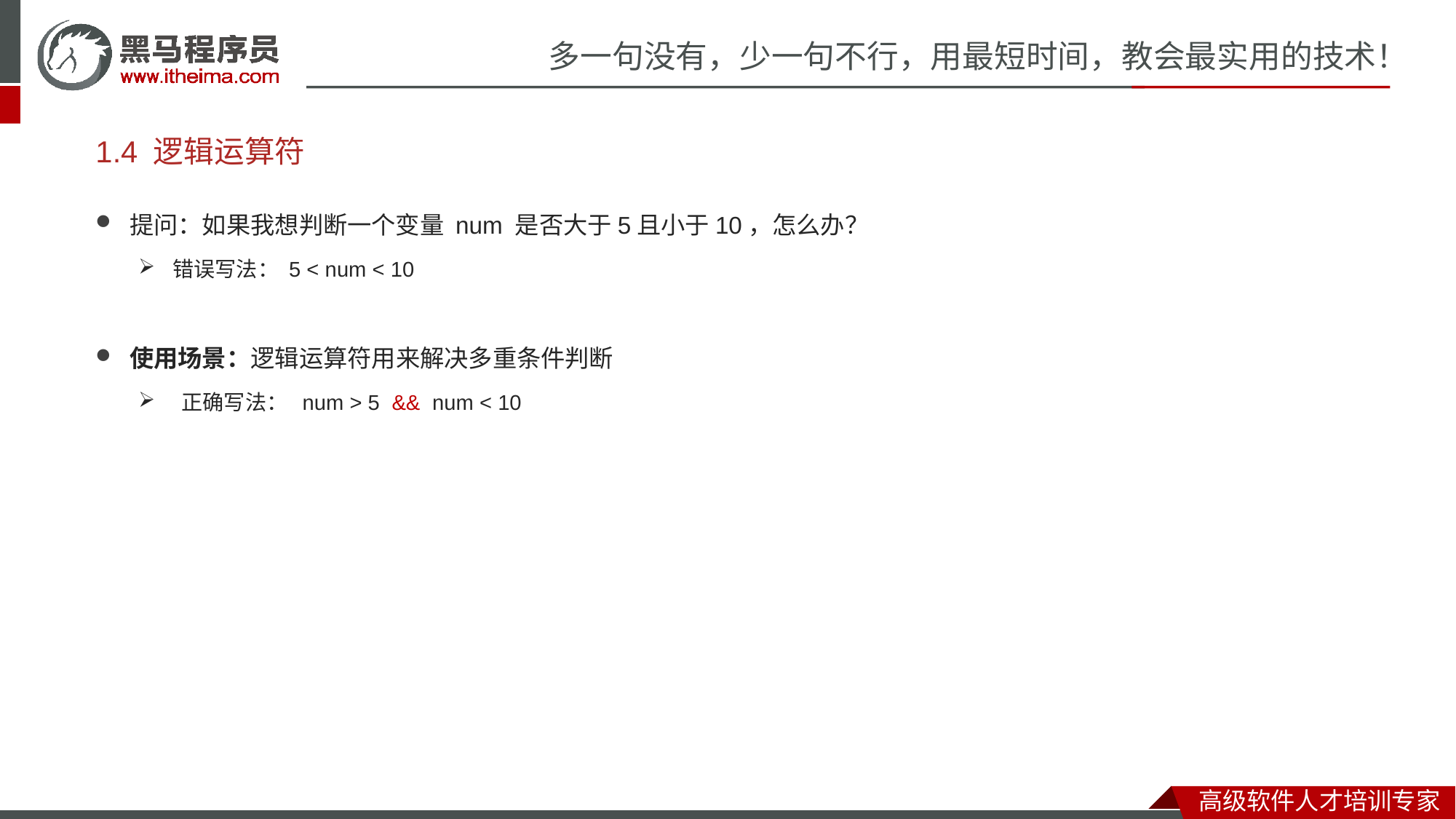

# 1.4 逻辑运算符
提问：如果我想判断一个变量 num 是否大于5且小于10，怎么办？
错误写法： 5 < num < 10

使用场景：逻辑运算符用来解决多重条件判断
正确写法：  num > 5  &&  num < 10